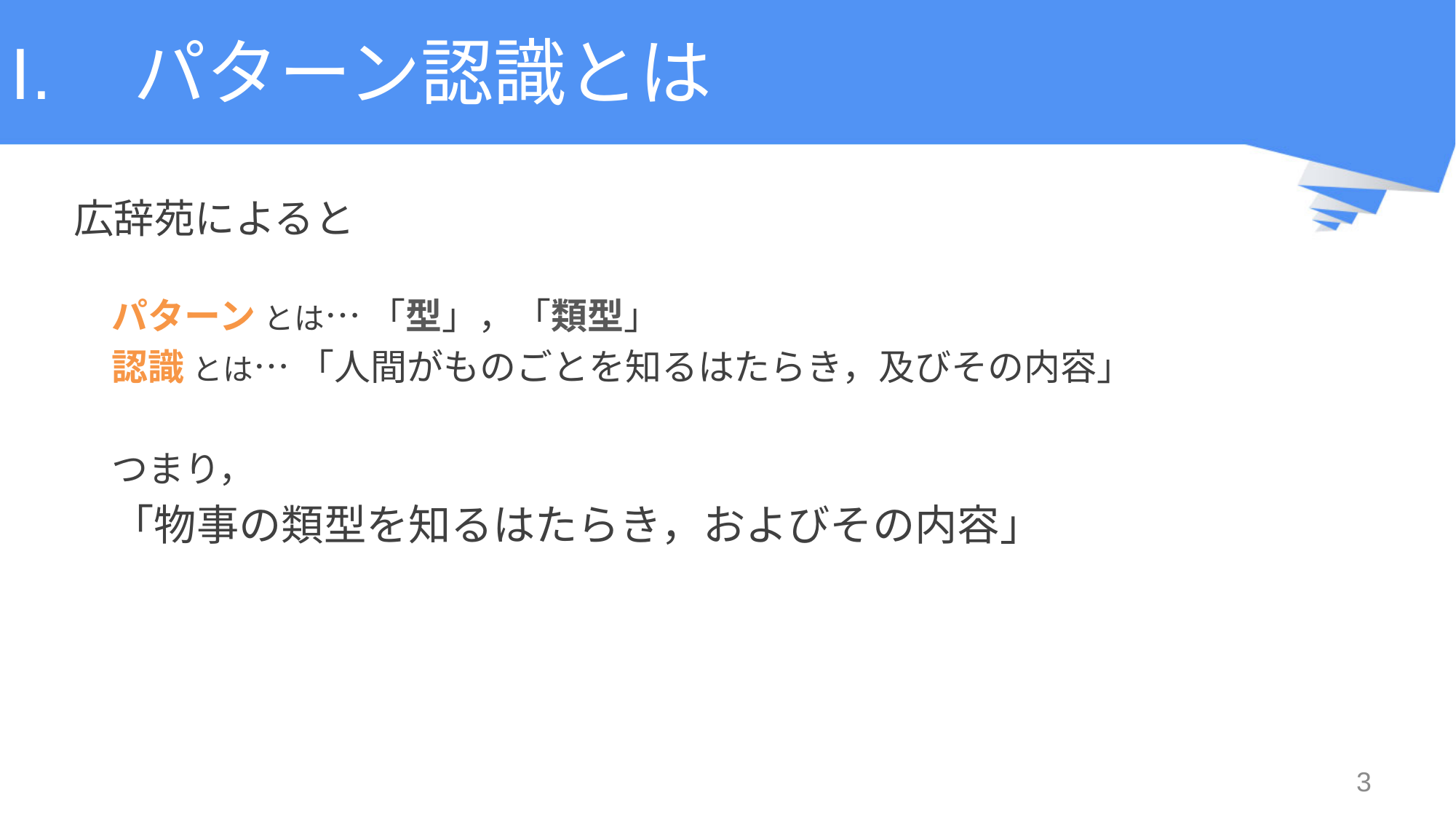

# パターン認識とは
広辞苑によると
パターン とは… 「型」，「類型」
認識 とは… 「人間がものごとを知るはたらき，及びその内容」

つまり，
「物事の類型を知るはたらき，およびその内容」
3